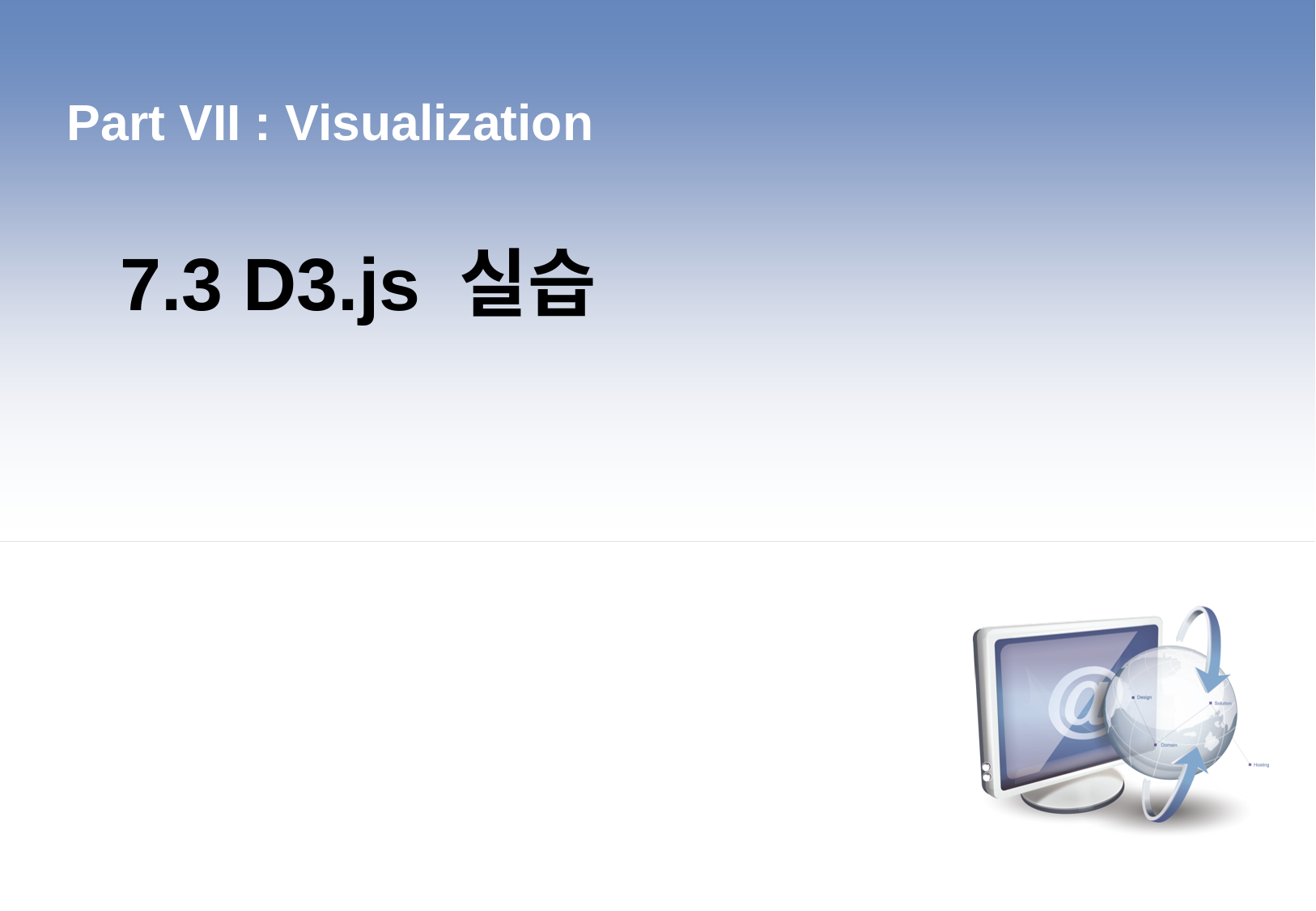

Part VII : Visualization
7.3 D3.js 실습